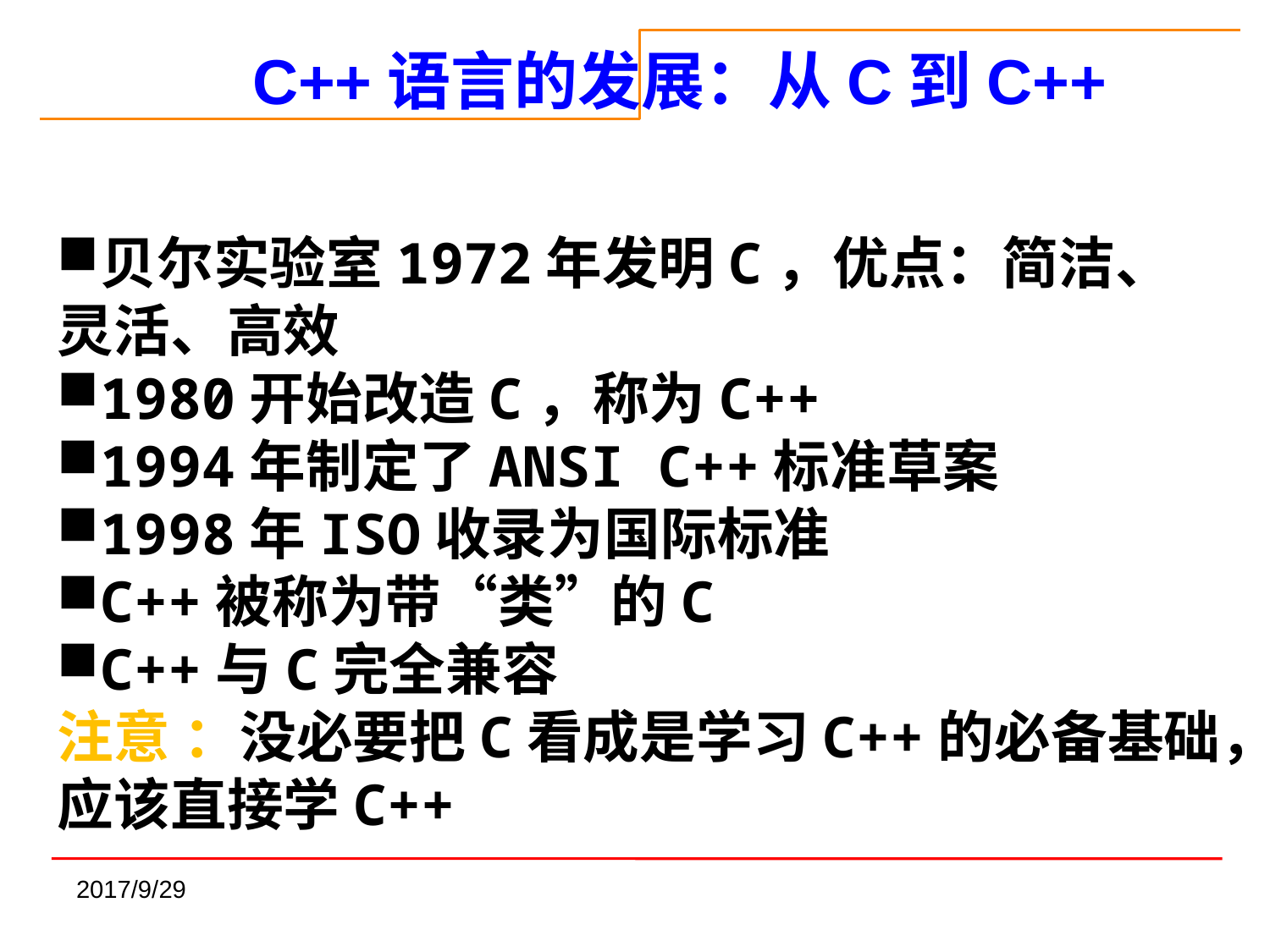

C++语言的发展：从C到C++
贝尔实验室1972年发明C，优点：简洁、灵活、高效
1980开始改造C，称为C++
1994年制定了ANSI C++标准草案
1998年ISO收录为国际标准
C++被称为带“类”的C
C++与C完全兼容
注意 ：没必要把C看成是学习C++的必备基础，应该直接学C++
2017/9/29